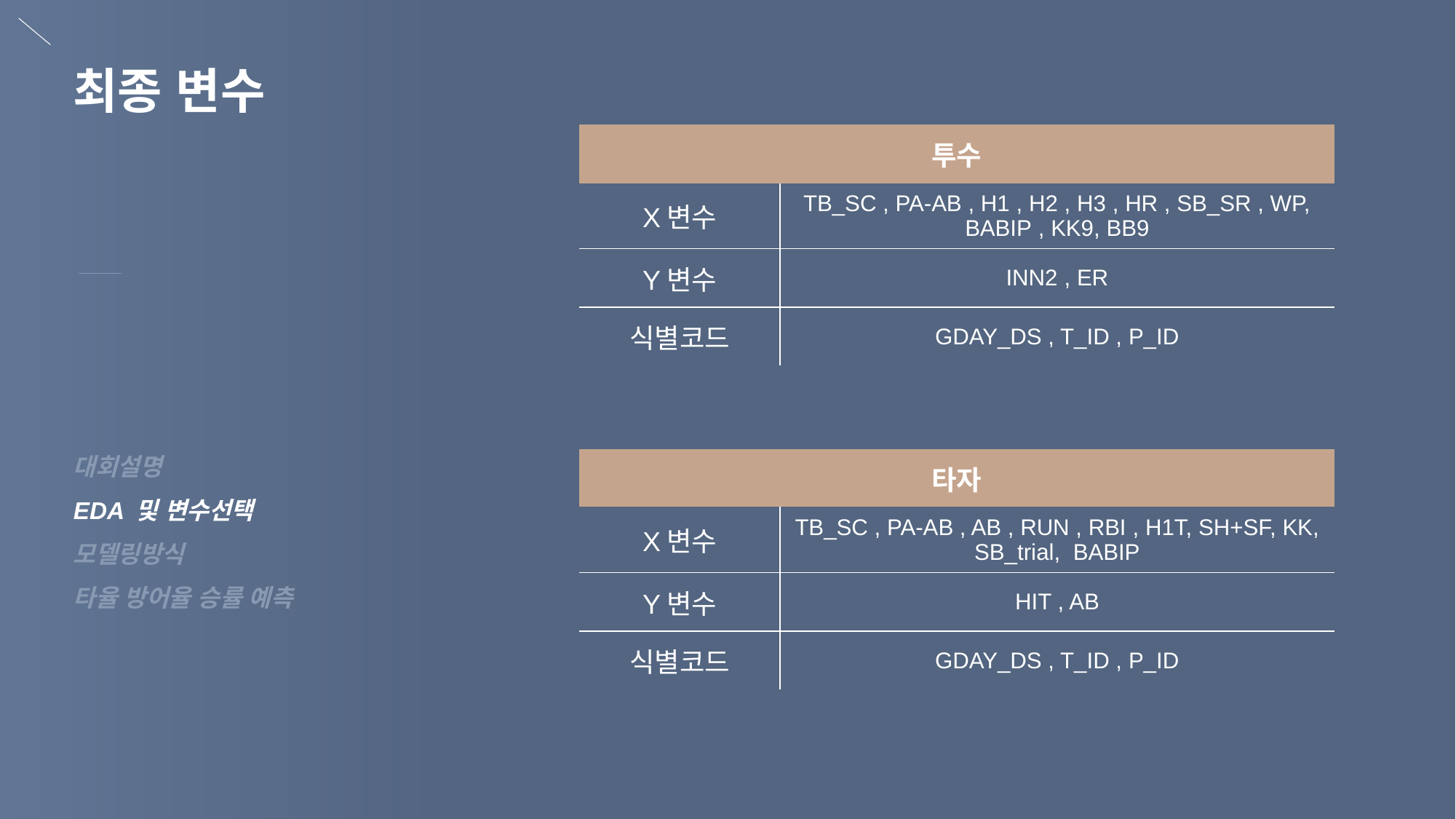

최종 변수
| 투수 |  |
| --- | --- |
| X변수 | TB\_SC , PA-AB , H1 , H2 , H3 , HR , SB\_SR , WP, BABIP , KK9, BB9 |
| Y변수 | INN2 , ER |
| 식별코드 | GDAY\_DS , T\_ID , P\_ID |
대회설명
EDA 및 변수선택
모델링방식
타율 방어율 승률 예측
| 타자 |  |
| --- | --- |
| X변수 | TB\_SC , PA-AB , AB , RUN , RBI , H1T, SH+SF, KK, SB\_trial, BABIP |
| Y변수 | HIT , AB |
| 식별코드 | GDAY\_DS , T\_ID , P\_ID |